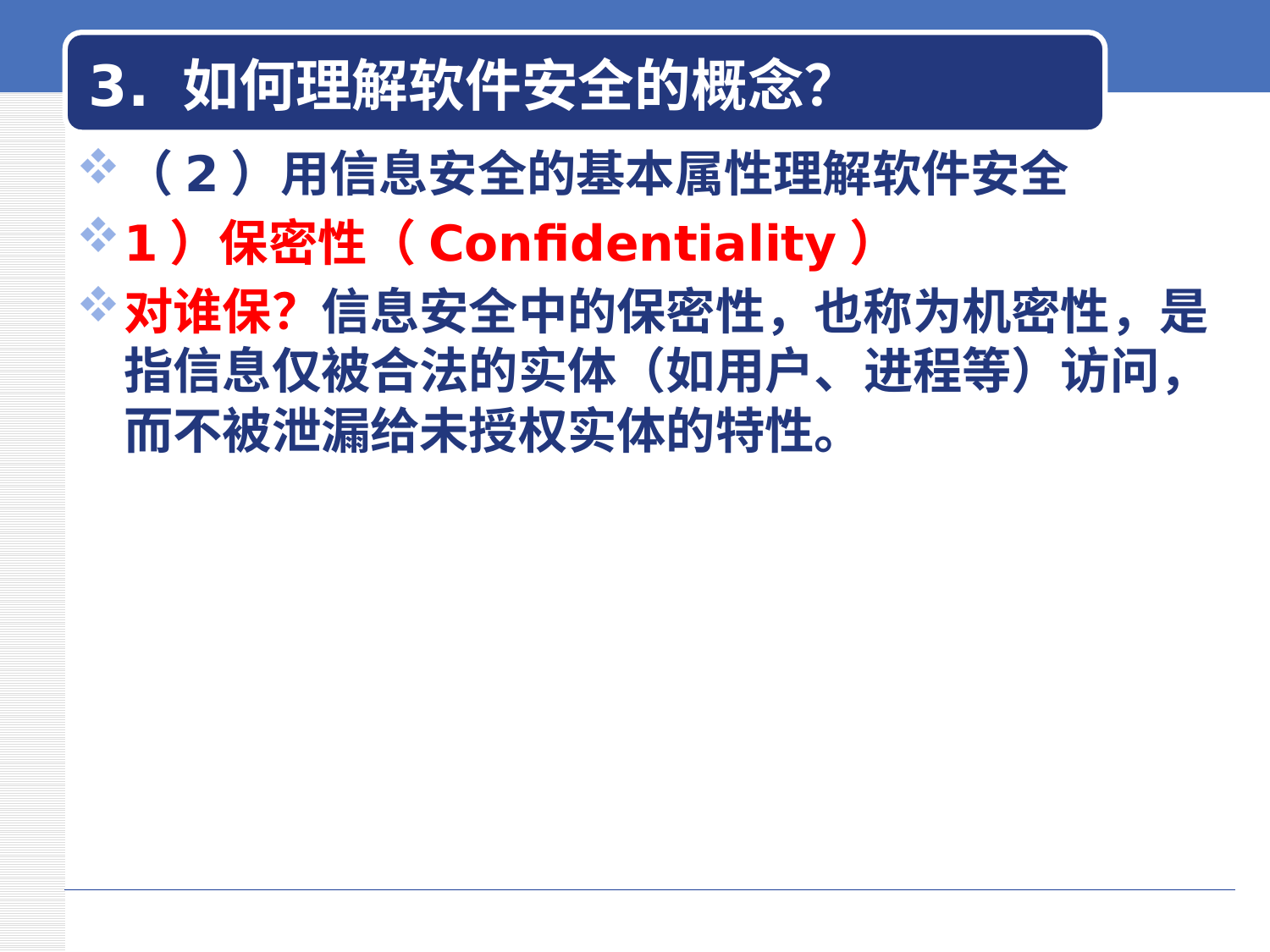

# 3. 如何理解软件安全的概念？
（2）用信息安全的基本属性理解软件安全
1）保密性（Confidentiality）
对谁保？信息安全中的保密性，也称为机密性，是指信息仅被合法的实体（如用户、进程等）访问，而不被泄漏给未授权实体的特性。